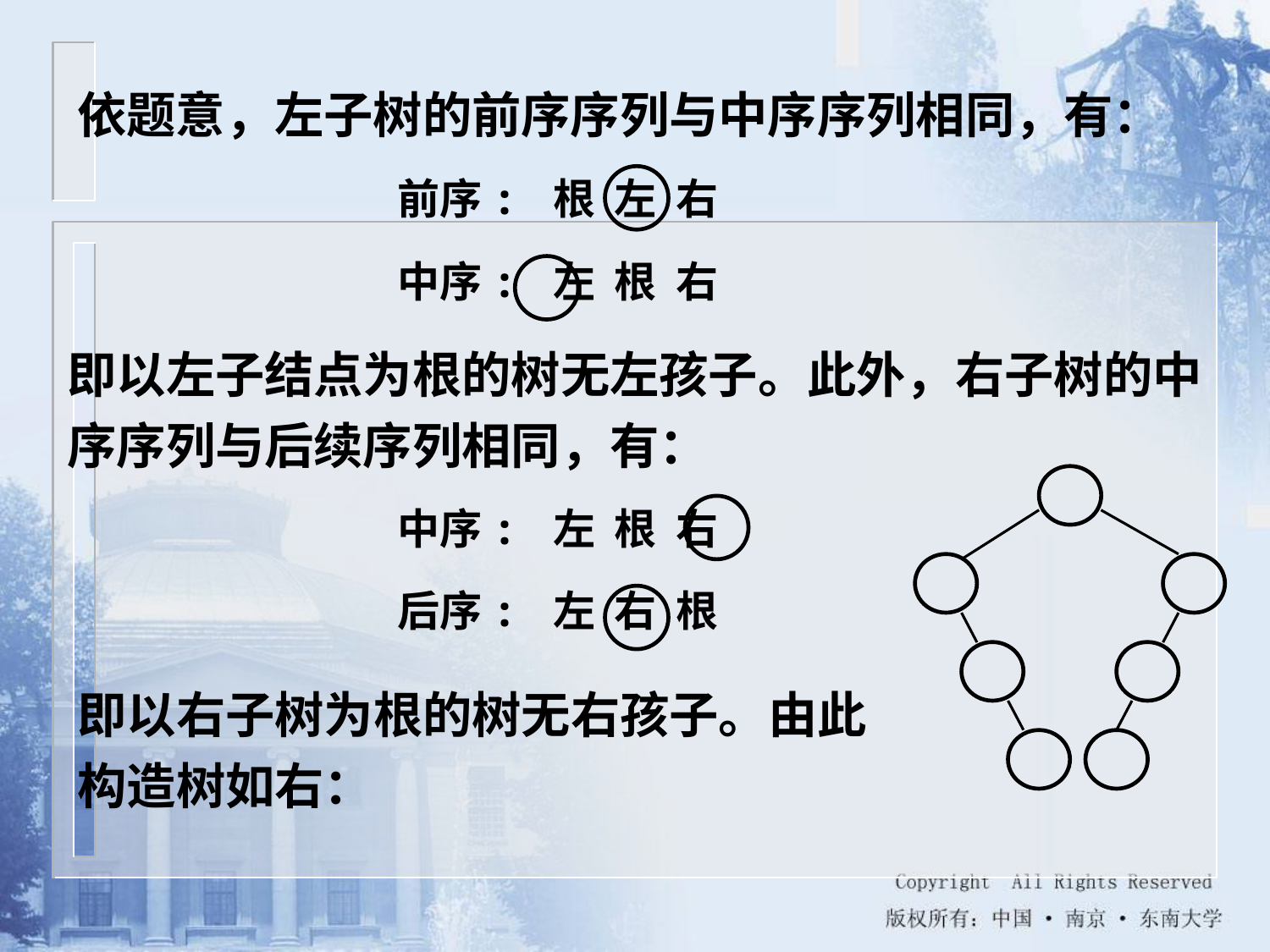

依题意，左子树的前序序列与中序序列相同，有：
前序: 根  左  右
中序: 左  根  右

即以左子结点为根的树无左孩子。此外，右子树的中序序列与后续序列相同，有：

中序: 左  根  右
后序: 左  右  根

即以右子树为根的树无右孩子。由此构造树如右：